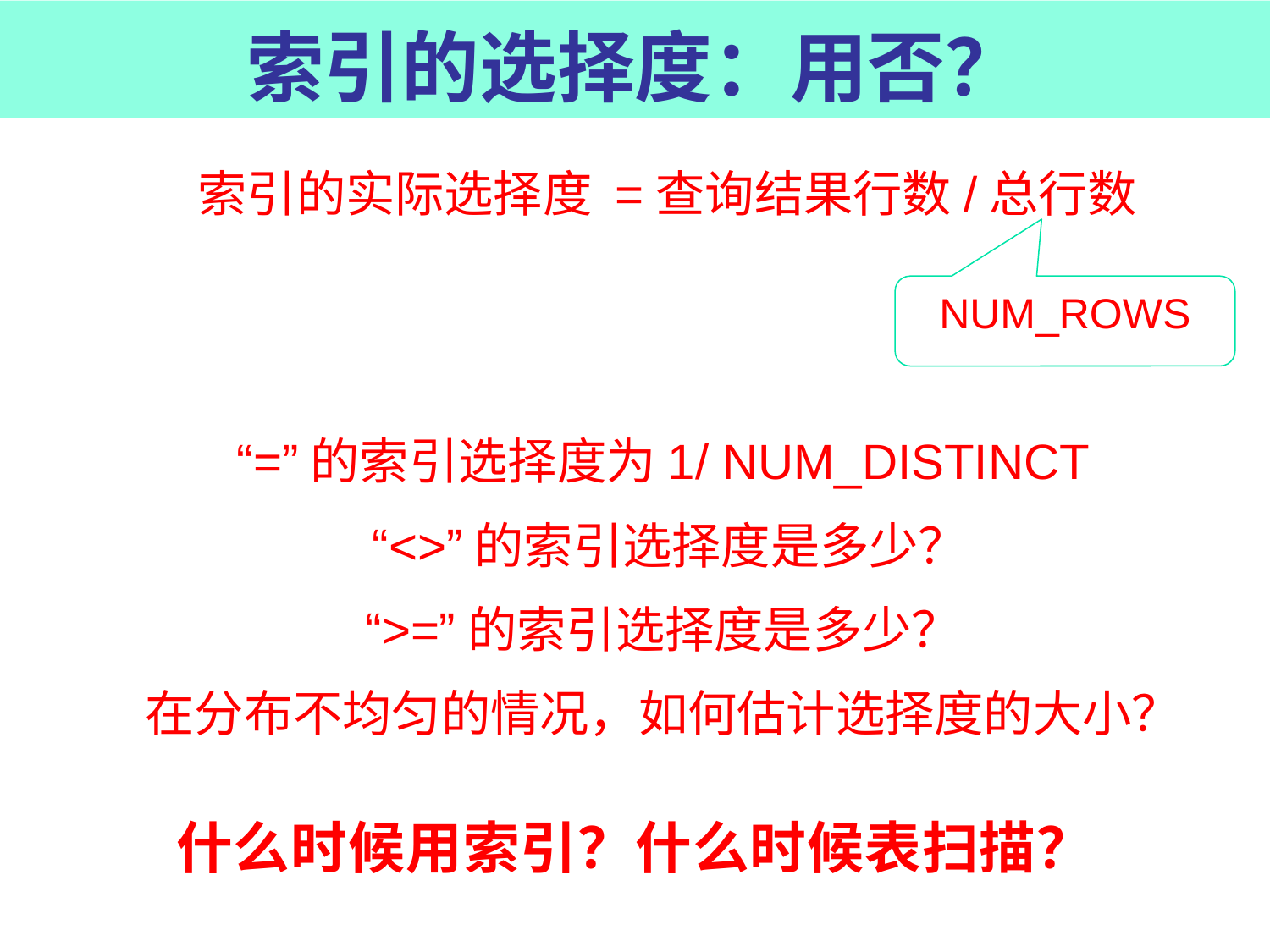

# 索引的选择度：用否？
索引的实际选择度 =查询结果行数/总行数
NUM_ROWS

“=”的索引选择度为1/ NUM_DISTINCT
 “<>”的索引选择度是多少？
“>=”的索引选择度是多少？
在分布不均匀的情况，如何估计选择度的大小？
什么时候用索引？什么时候表扫描？